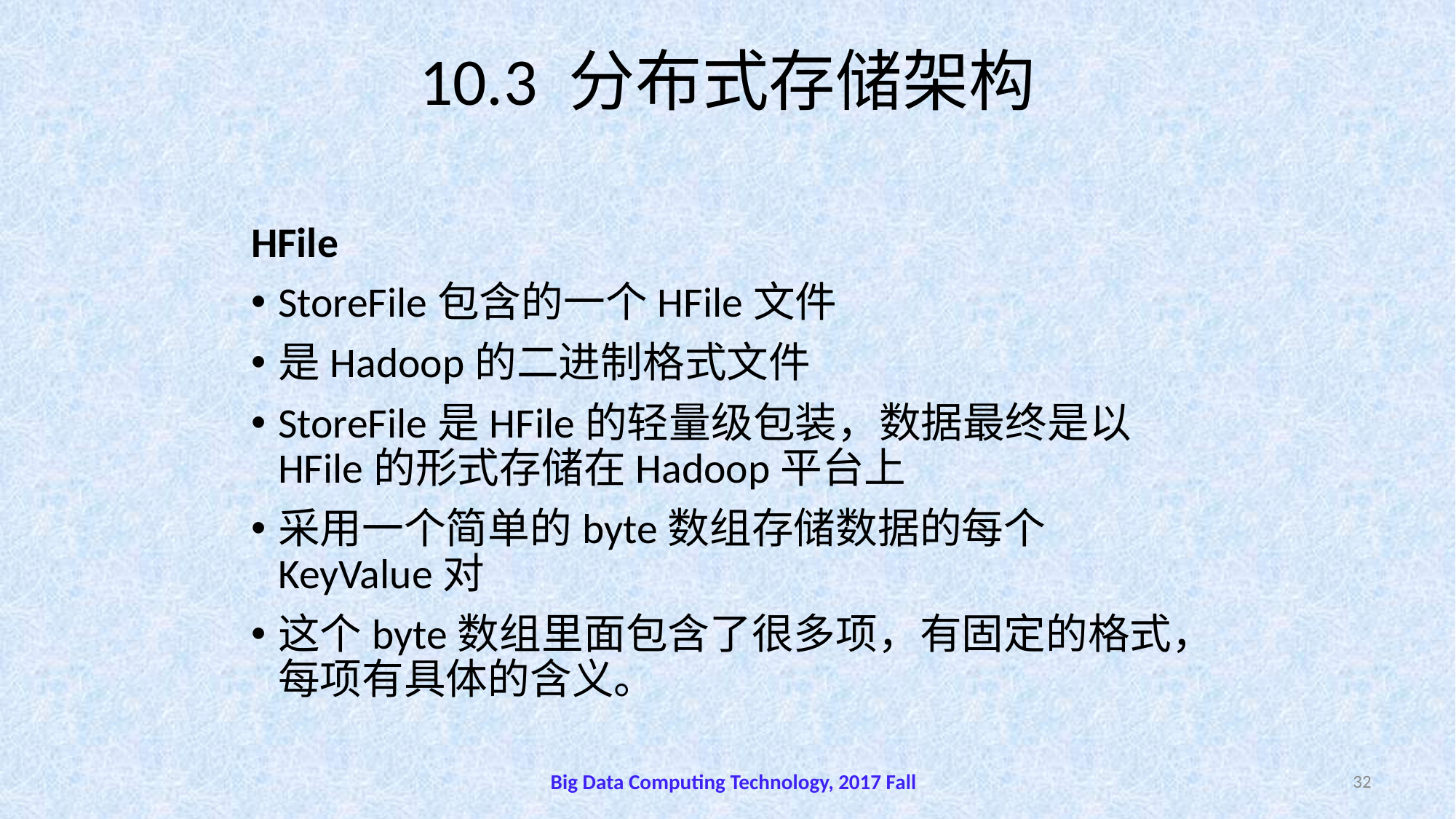

# 10.3 分布式存储架构
HFile
StoreFile包含的一个HFile文件
是Hadoop的二进制格式文件
StoreFile是HFile的轻量级包装，数据最终是以HFile的形式存储在Hadoop平台上
采用一个简单的byte数组存储数据的每个KeyValue对
这个byte数组里面包含了很多项，有固定的格式，每项有具体的含义。
Big Data Computing Technology, 2017 Fall
32